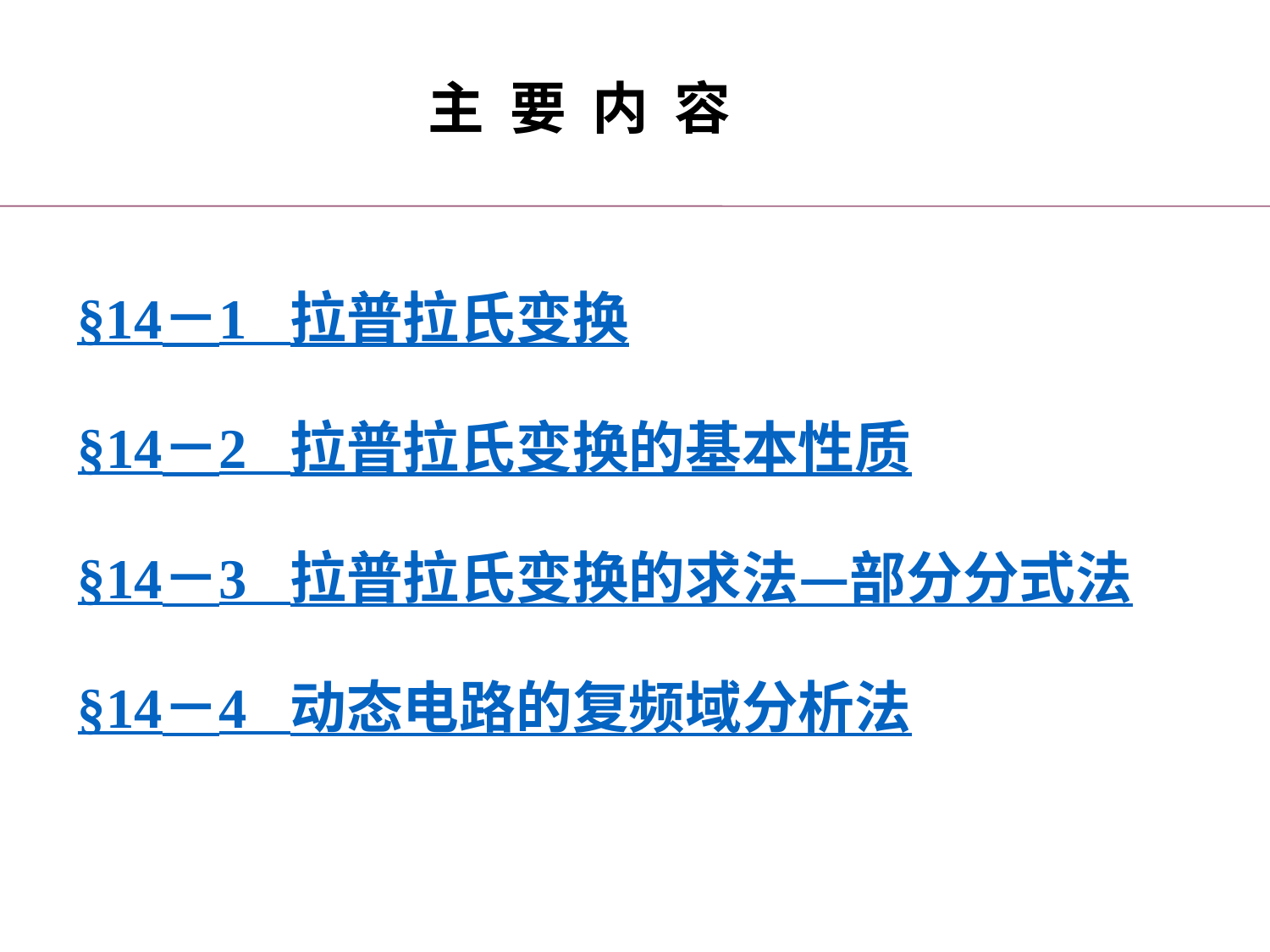

主  要  内  容

§14－1   拉普拉氏变换
§14－2   拉普拉氏变换的基本性质
§14－3   拉普拉氏变换的求法—部分分式法
§14－4   动态电路的复频域分析法